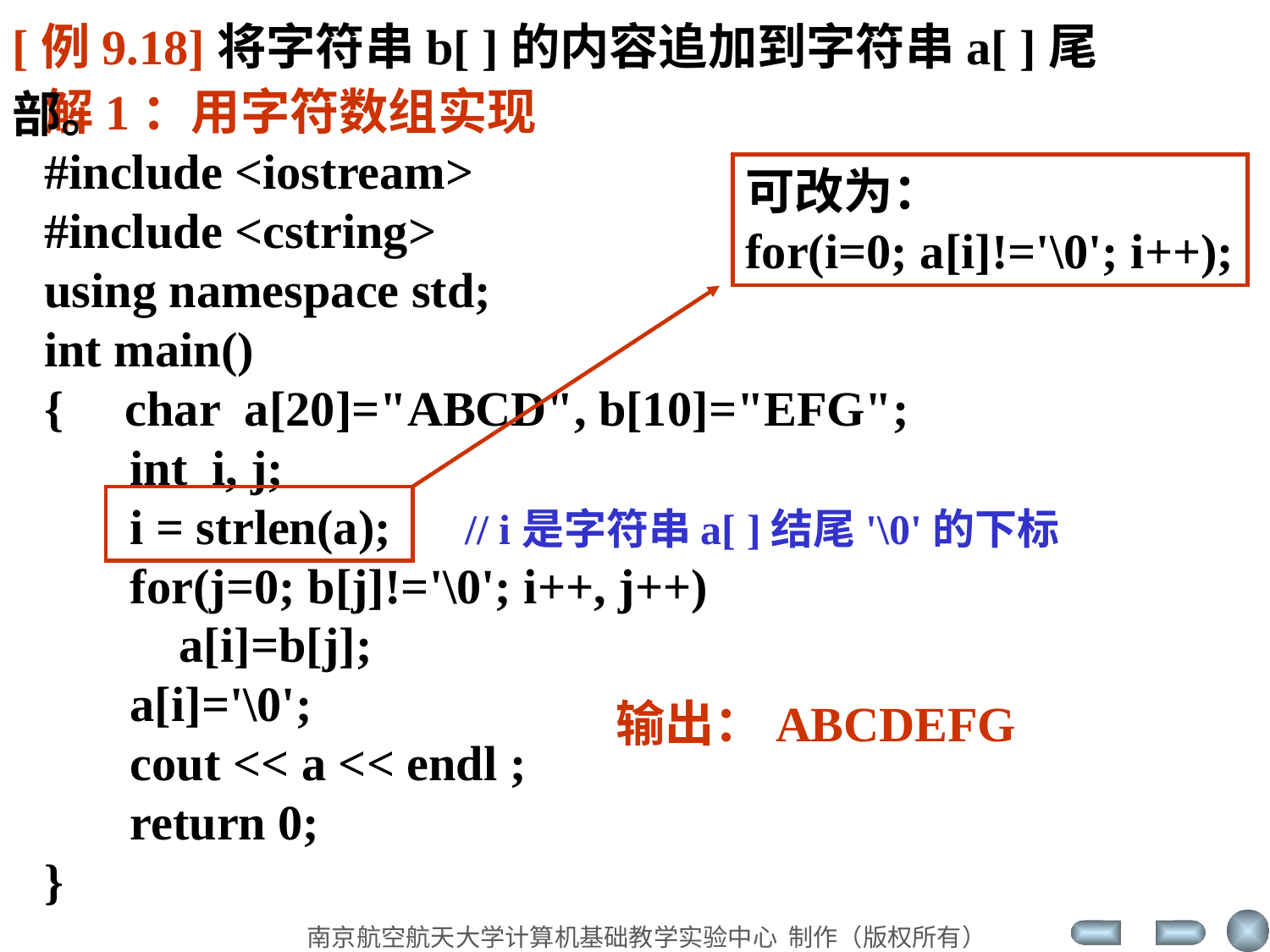

[例9.18]将字符串b[ ]的内容追加到字符串a[ ]尾部。
解1：用字符数组实现
#include <iostream>
#include <cstring>
using namespace std;
int main()
{     char  a[20]="ABCD", b[10]="EFG";
       int  i, j;
       i = strlen(a);      // i是字符串a[ ]结尾'\0'的下标
       for(j=0; b[j]!='\0'; i++, j++)
           a[i]=b[j];
       a[i]='\0';
       cout << a << endl ;
       return 0;
}
可改为：
for(i=0; a[i]!='\0'; i++);

输出：ABCDEFG